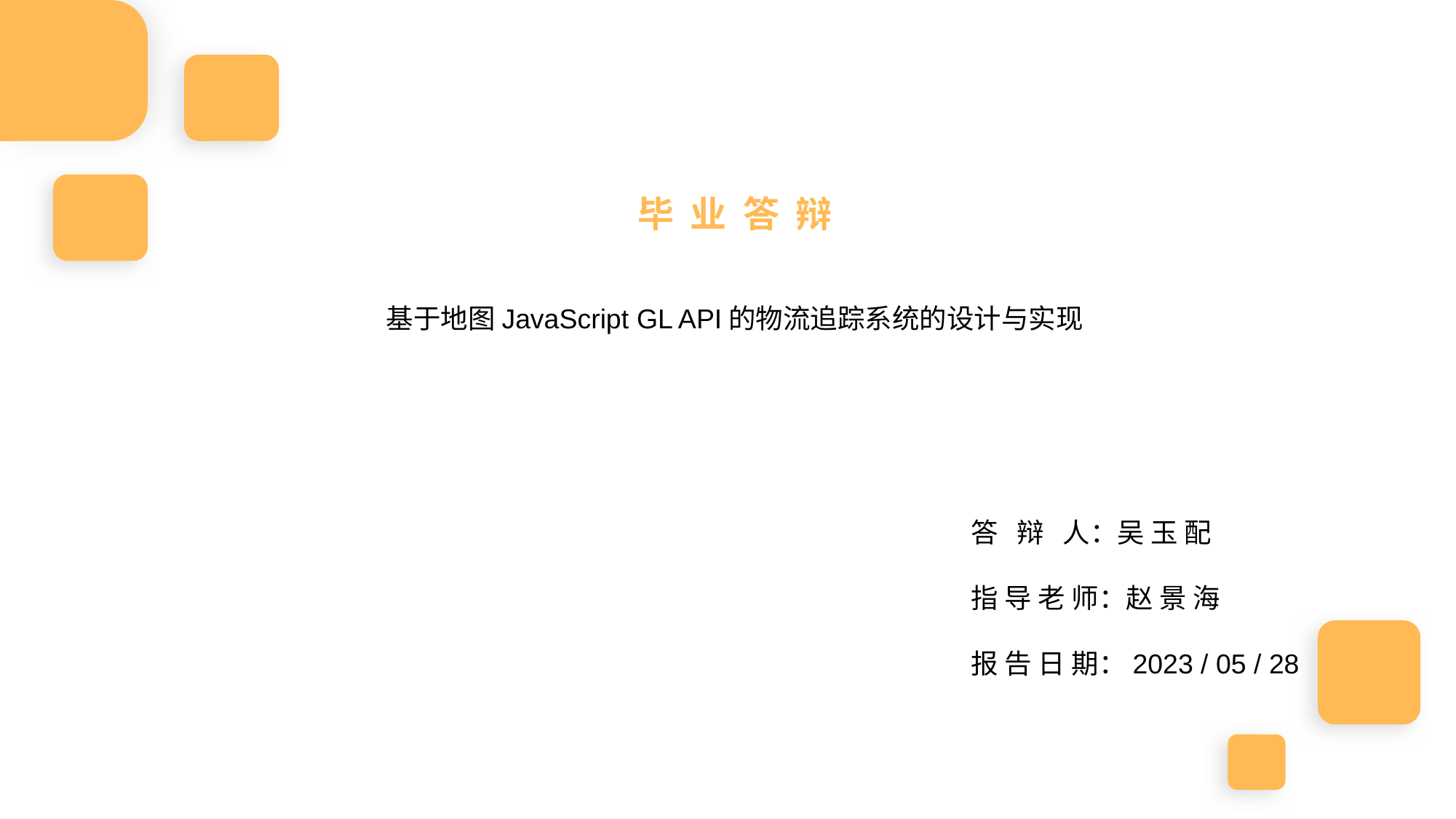

毕  业  答  辩
基于地图JavaScript GL API的物流追踪系统的设计与实现
答   辩   人：吴 玉 配

指 导 老 师：赵 景 海

报 告 日 期：2023 / 05 / 28